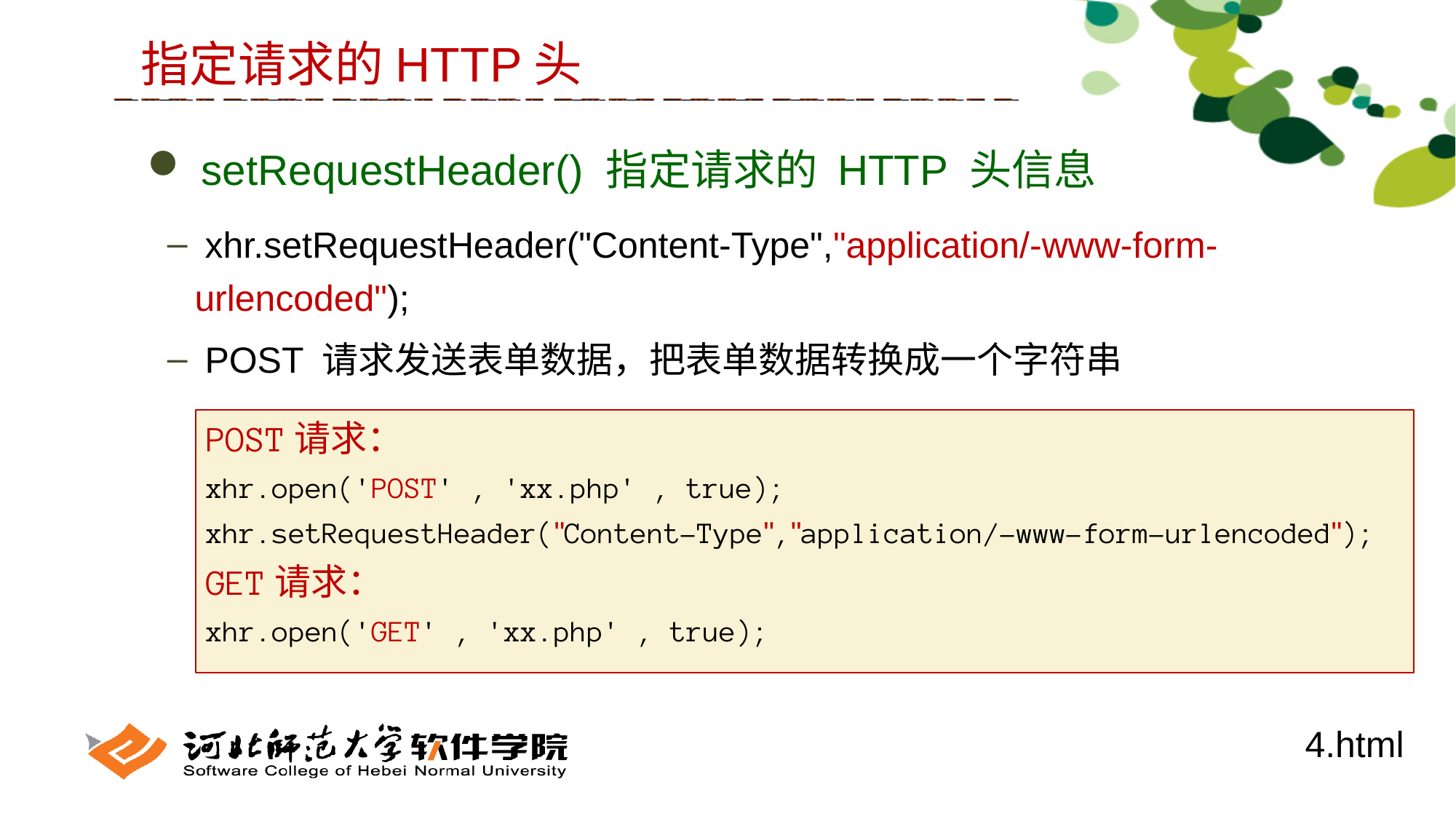

指定请求的HTTP头
 setRequestHeader() 指定请求的 HTTP 头信息
 xhr.setRequestHeader("Content-Type","application/-www-form-urlencoded");
 POST 请求发送表单数据，把表单数据转换成一个字符串

POST请求：
xhr.open('POST' , 'xx.php' , true);
xhr.setRequestHeader("Content-Type","application/-www-form-urlencoded");
GET请求：
xhr.open('GET' , 'xx.php' , true);

4.html